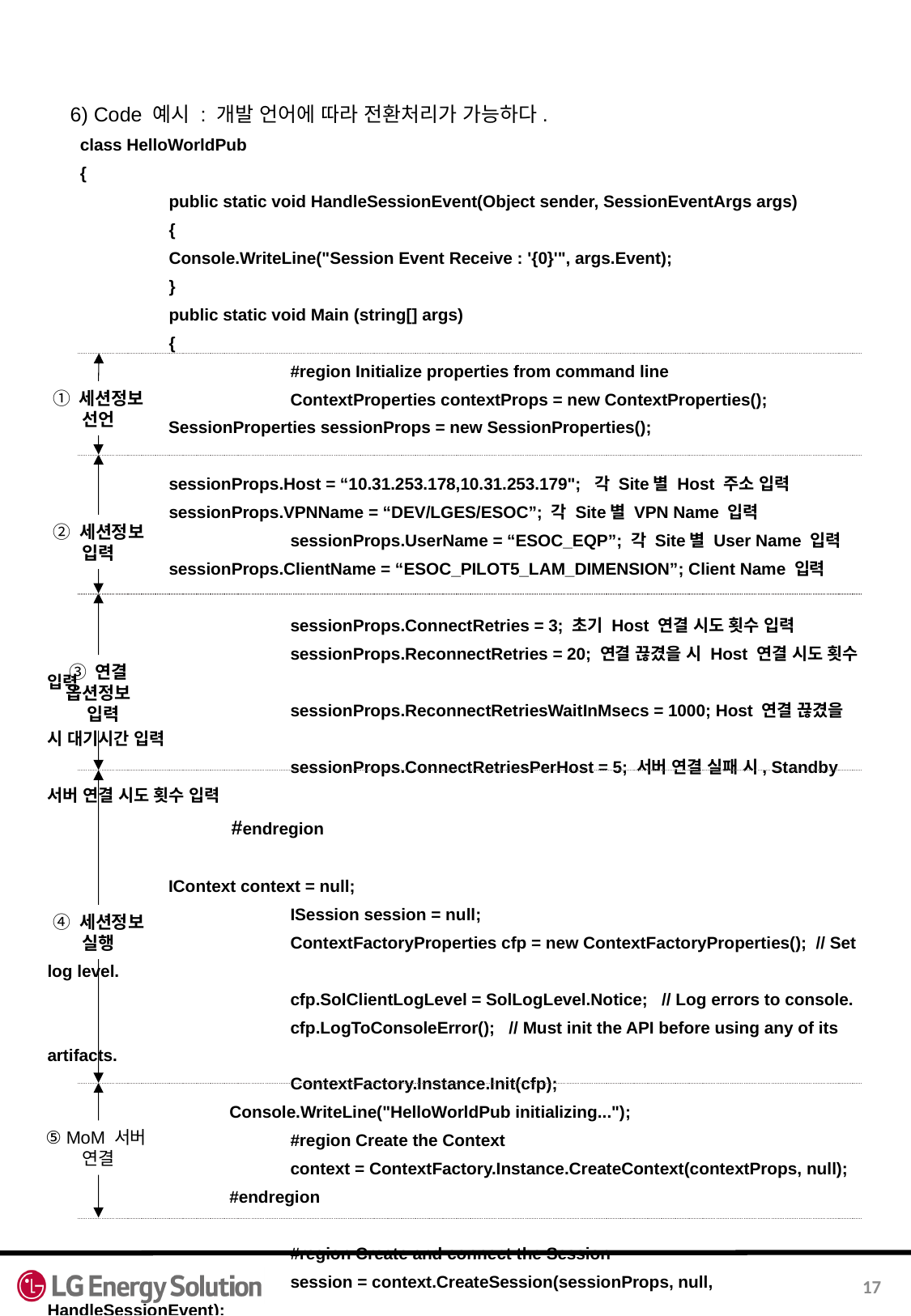

6) Code 예시 : 개발 언어에 따라 전환처리가 가능하다.
       class HelloWorldPub
       {
       	public static void HandleSessionEvent(Object sender, SessionEventArgs args)
       	{
               	Console.WriteLine("Session Event Receive : '{0}'", args.Event);
        	}
        	public static void Main (string[] args)
        	{
       	    	#region Initialize properties from command line
       	    	ContextProperties contextProps = new ContextProperties();
                          SessionProperties sessionProps = new SessionProperties();

                 	sessionProps.Host = “10.31.253.178,10.31.253.179";  각 Site별 Host 주소 입력
                 	sessionProps.VPNName = “DEV/LGES/ESOC”; 각 Site별 VPN Name 입력
            	    	sessionProps.UserName = “ESOC_EQP”; 각 Site별 User Name 입력
                 	sessionProps.ClientName = “ESOC_PILOT5_LAM_DIMENSION”; Client Name 입력

       		sessionProps.ConnectRetries = 3; 초기 Host 연결 시도 횟수 입력
             		sessionProps.ReconnectRetries = 20; 연결 끊겼을 시 Host 연결 시도 횟수 입력
            		sessionProps.ReconnectRetriesWaitInMsecs = 1000; Host 연결 끊겼을 시 대기시간 입력
            		sessionProps.ConnectRetriesPerHost = 5; 서버 연결 실패 시, Standby 서버 연결 시도 횟수 입력
	           #endregion

                          IContext context = null;
            		ISession session = null;
          		ContextFactoryProperties cfp = new ContextFactoryProperties();  // Set log level.
            		cfp.SolClientLogLevel = SolLogLevel.Notice;   // Log errors to console.
            		cfp.LogToConsoleError();   // Must init the API before using any of its artifacts.
            		ContextFactory.Instance.Init(cfp);
	             Console.WriteLine("HelloWorldPub initializing...");
           		#region Create the Context
            		context = ContextFactory.Instance.CreateContext(contextProps, null);
           	             #endregion

            		#region Create and connect the Session
            		session = context.CreateSession(sessionProps, null, HandleSessionEvent);
            		session.Connect();
            		Console.WriteLine("Connected.");

① 세션정보 선언
② 세션정보 입력
③ 연결 옵션정보
 입력
④ 세션정보 실행
⑤ MoM 서버
연결
17